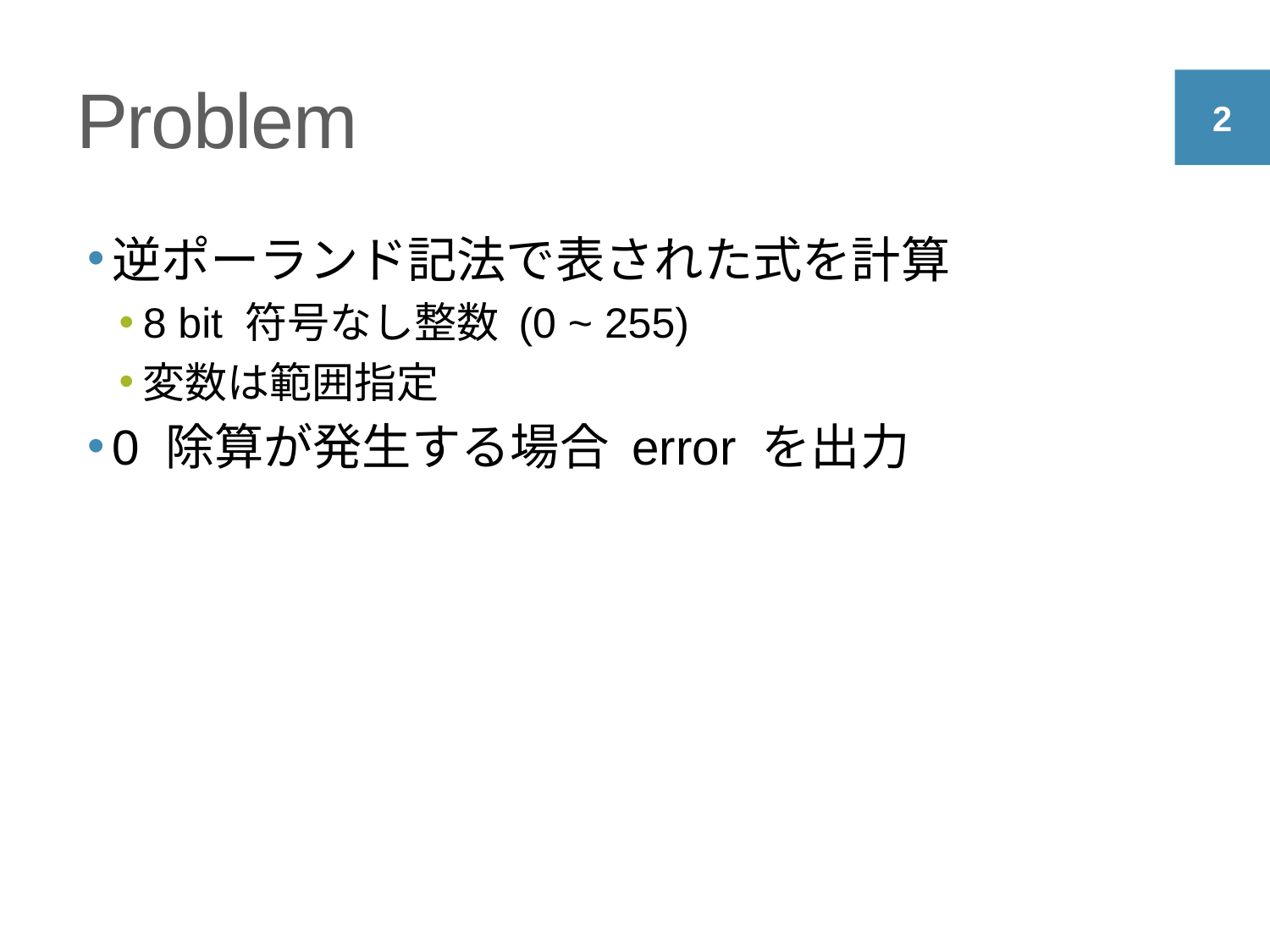

# Problem
逆ポーランド記法で表された式を計算
8 bit 符号なし整数 (0 ~ 255)
変数は範囲指定
0 除算が発生する場合 error を出力